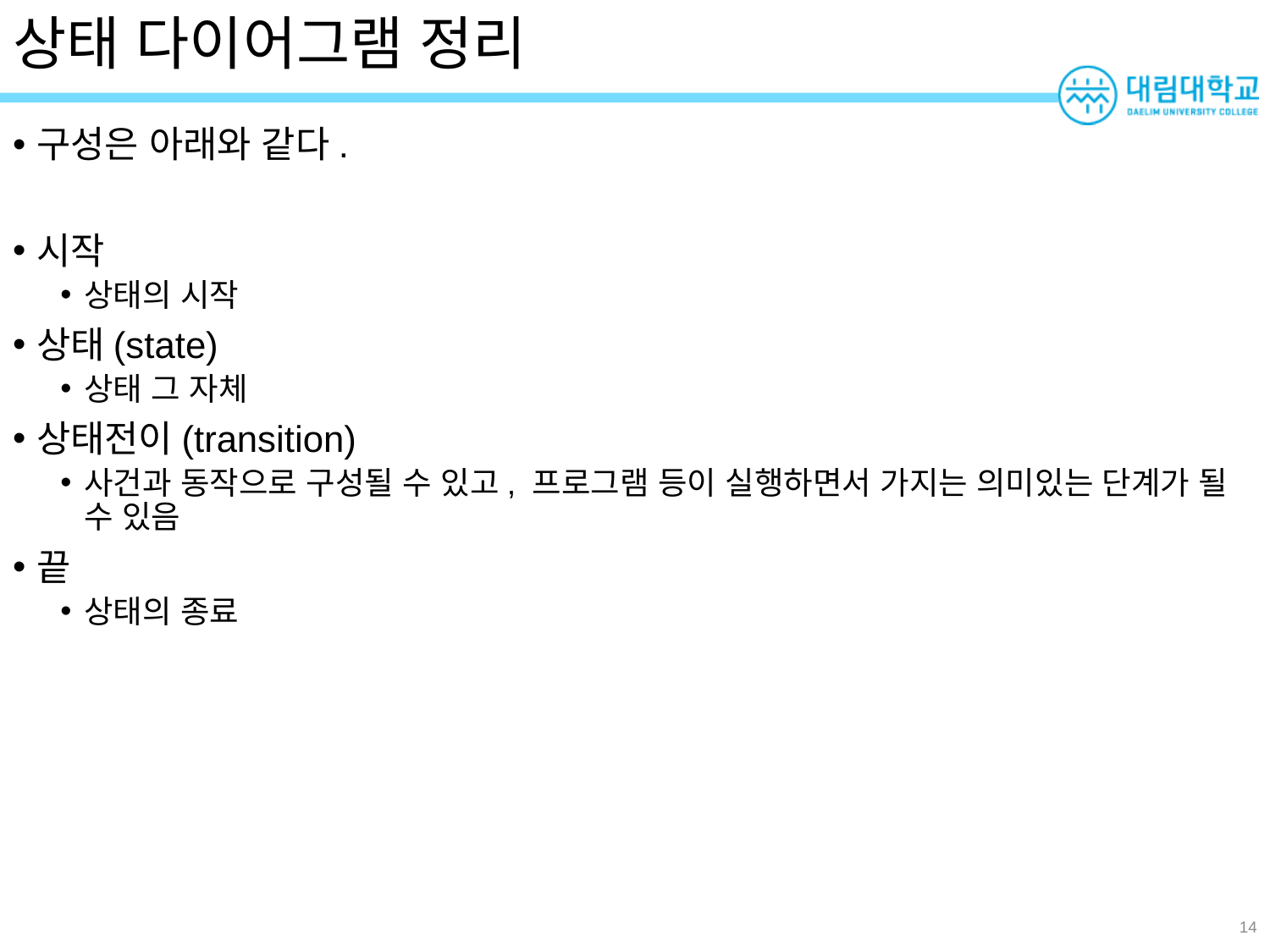

# 상태 다이어그램 정리
구성은 아래와 같다.

시작
상태의 시작
상태(state)
상태 그 자체
상태전이(transition)
사건과 동작으로 구성될 수 있고, 프로그램 등이 실행하면서 가지는 의미있는 단계가 될 수 있음
끝
상태의 종료

14